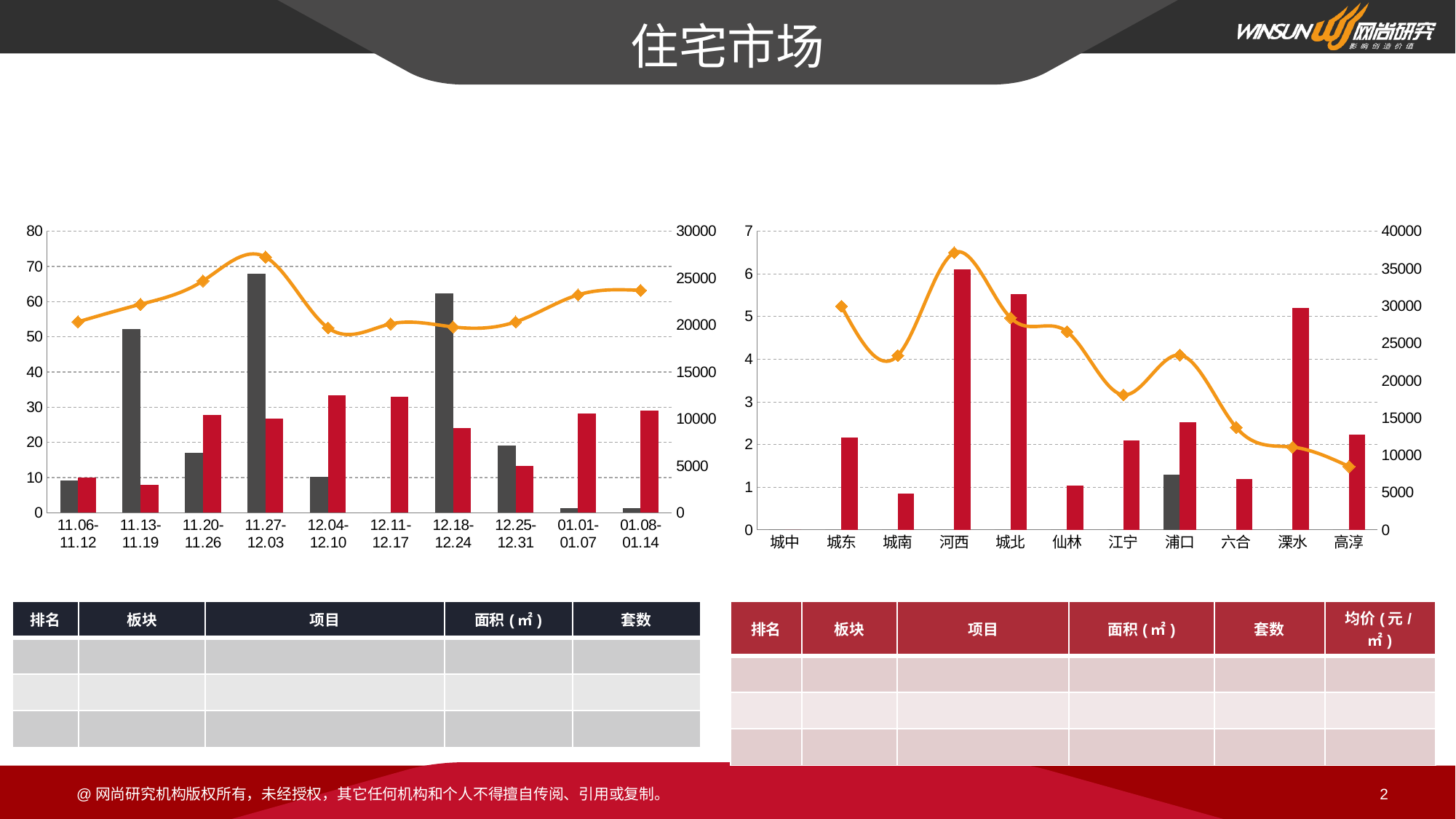

# 住宅市场

### Chart

| Category | 上市面积（万㎡） | 成交面积（万㎡） | 成交均价（元/㎡） |
|---|---|---|---|
| 11.06-11.12 | 9.27 | 10.1 | 20353.0 |
| 11.13-11.19 | 52.17 | 7.87 | 22219.0 |
| 11.20-11.26 | 17.09 | 27.8 | 24714.0 |
| 11.27-12.03 | 68.03 | 26.67 | 27253.0 |
| 12.04-12.10 | 10.2 | 33.34 | 19707.0 |
| 12.11-12.17 | 0.0 | 32.98 | 20126.0 |
| 12.18-12.24 | 62.38 | 24.08 | 19806.0 |
| 12.25-12.31 | 19.17 | 13.24 | 20345.0 |
| 01.01-01.07 | 1.23 | 28.18 | 23223.0 |
| 01.08-01.14 | 1.3 | 28.94 | 23701.0 |

### Chart

| Category | 上市面积（万㎡） | 成交面积（万㎡） | 成交均价（元/㎡） |
|---|---|---|---|
| 城中 | 0.0 | 0.0 | None |
| 城东 | 0.0 | 2.16 | 29967.0 |
| 城南 | 0.0 | 0.85 | 23355.0 |
| 河西 | 0.0 | 6.11 | 37135.0 |
| 城北 | 0.0 | 5.52 | 28404.0 |
| 仙林 | 0.0 | 1.04 | 26555.0 |
| 江宁 | 0.0 | 2.09 | 18076.0 |
| 浦口 | 1.3 | 2.53 | 23424.0 |
| 六合 | 0.0 | 1.2 | 13719.0 |
| 溧水 | 0.0 | 5.21 | 11085.0 |
| 高淳 | 0.0 | 2.23 | 8490.0 |

| 排名 | 板块 | 项目 | 面积(㎡) | 套数 |
| --- | --- | --- | --- | --- |
|  |  |  |  |  |
|  |  |  |  |  |
|  |  |  |  |  |
| 排名 | 板块 | 项目 | 面积(㎡) | 套数 | 均价(元/㎡) |
| --- | --- | --- | --- | --- | --- |
|  |  |  |  |  |  |
|  |  |  |  |  |  |
|  |  |  |  |  |  |
2